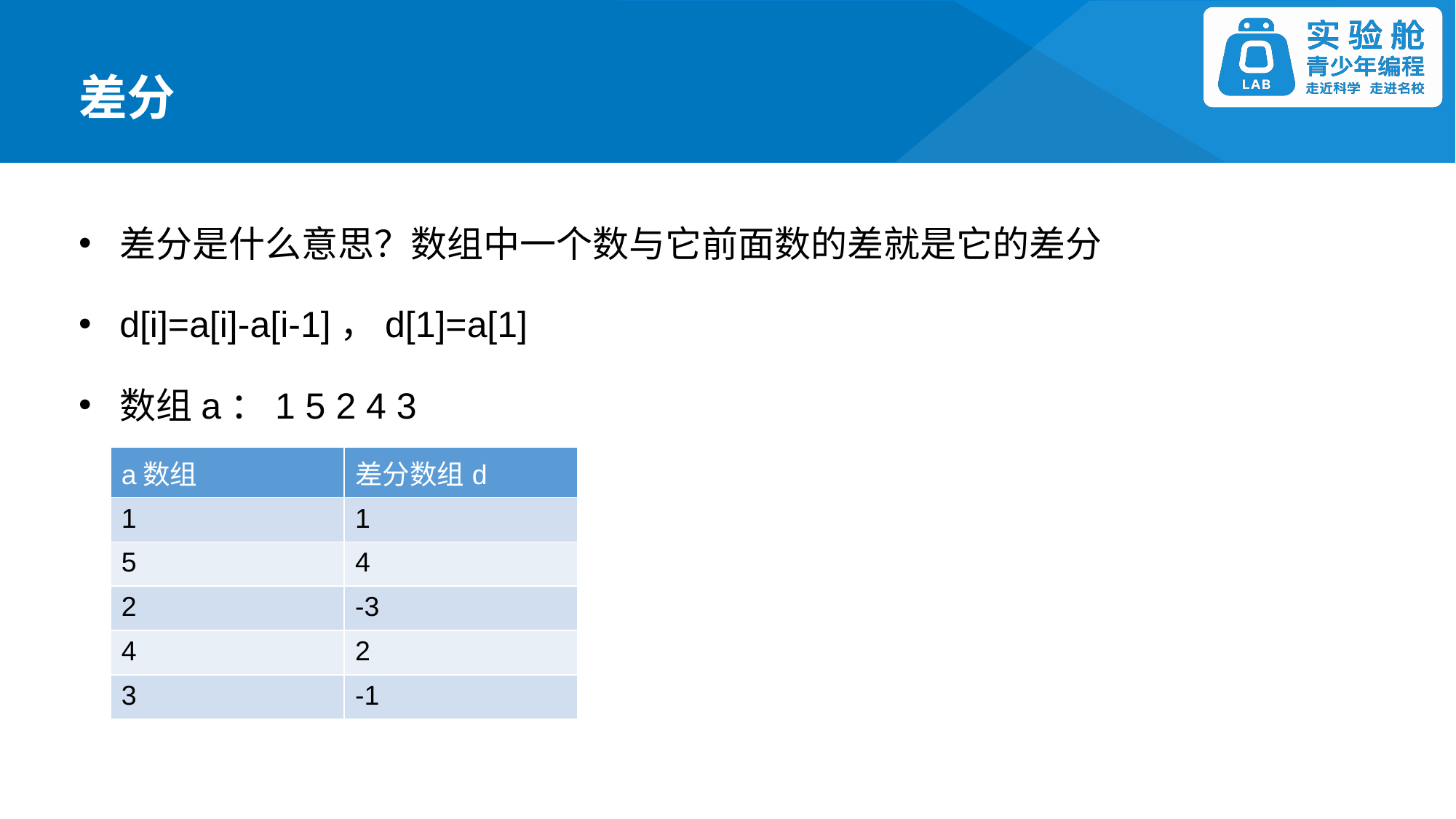

差分
差分是什么意思？数组中一个数与它前面数的差就是它的差分
d[i]=a[i]-a[i-1]，d[1]=a[1]
数组a：1 5 2 4 3

| a数组 | 差分数组d |
| --- | --- |
| 1 | 1 |
| 5 | 4 |
| 2 | -3 |
| 4 | 2 |
| 3 | -1 |